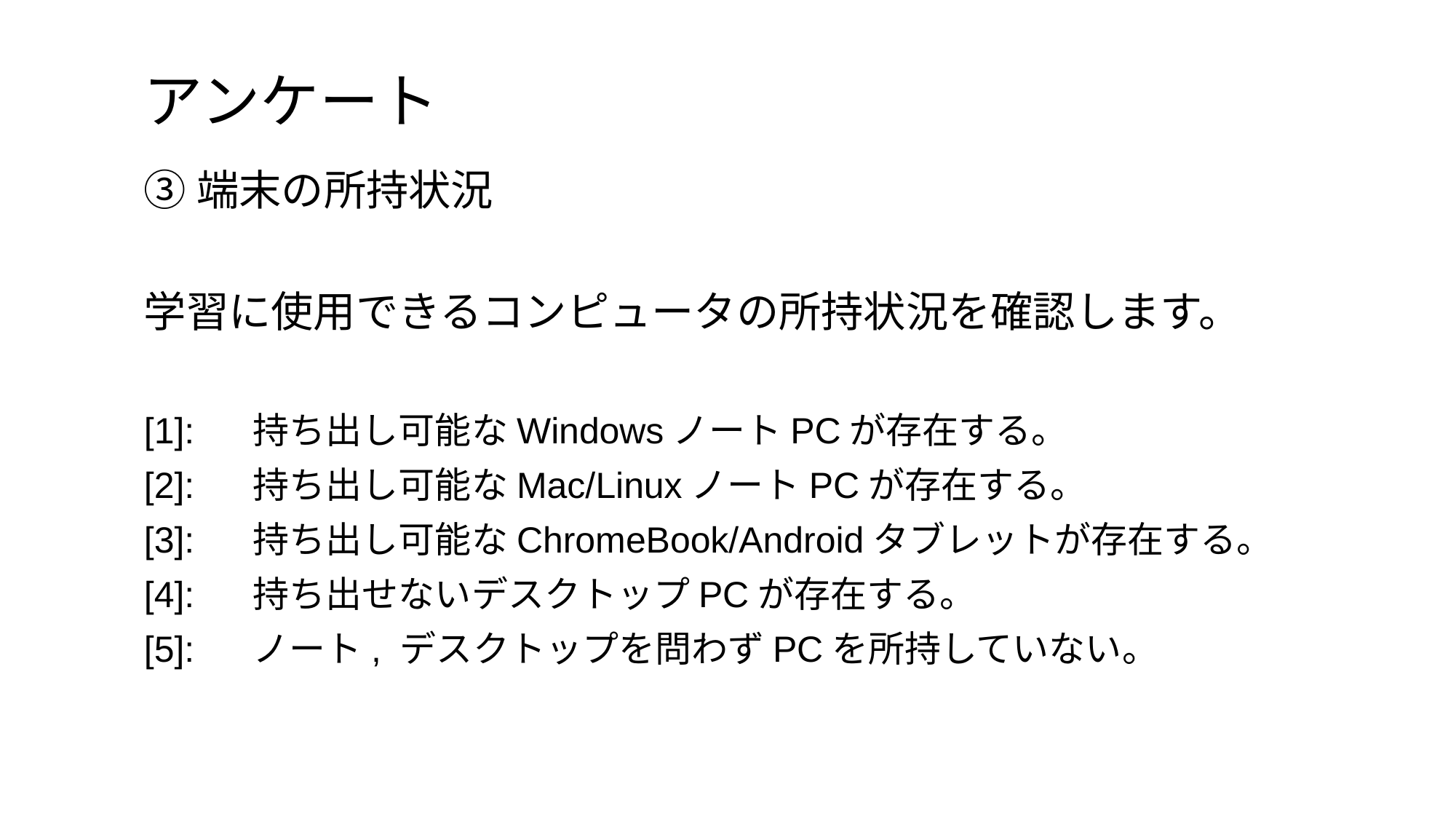

# アンケート
③端末の所持状況

学習に使用できるコンピュータの所持状況を確認します。

[1]:	持ち出し可能なWindowsノートPCが存在する。
[2]:	持ち出し可能なMac/LinuxノートPCが存在する。
[3]:	持ち出し可能なChromeBook/Androidタブレットが存在する。
[4]:	持ち出せないデスクトップPCが存在する。
[5]:	ノート, デスクトップを問わずPCを所持していない。